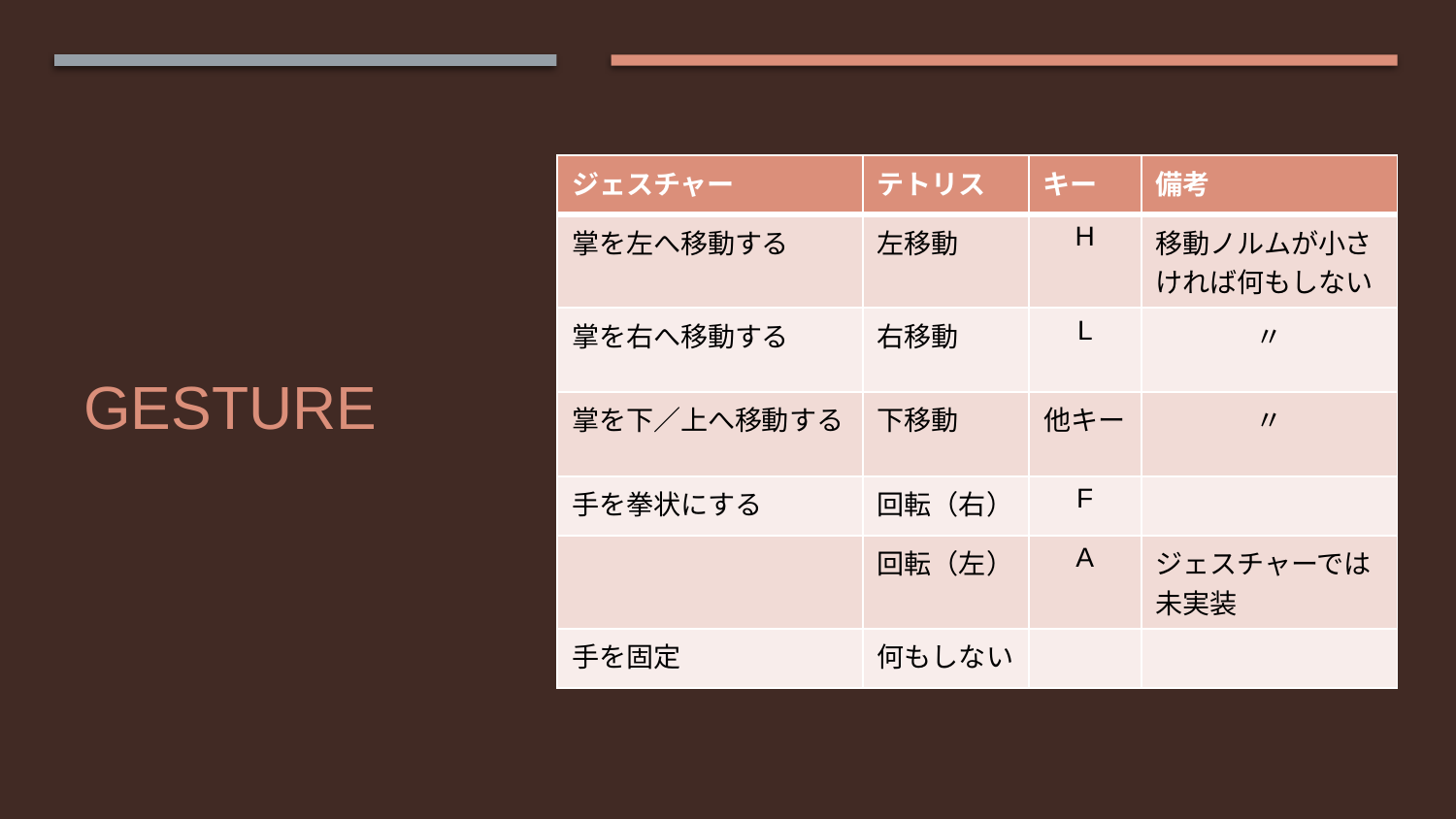

# Gesture
| ジェスチャー | テトリス | キー | 備考 |
| --- | --- | --- | --- |
| 掌を左へ移動する | 左移動 | H | 移動ノルムが小さければ何もしない |
| 掌を右へ移動する | 右移動 | L | 〃 |
| 掌を下／上へ移動する | 下移動 | 他キー | 〃 |
| 手を拳状にする | 回転（右） | F |  |
|  | 回転（左） | A | ジェスチャーでは未実装 |
| 手を固定 | 何もしない |  |  |